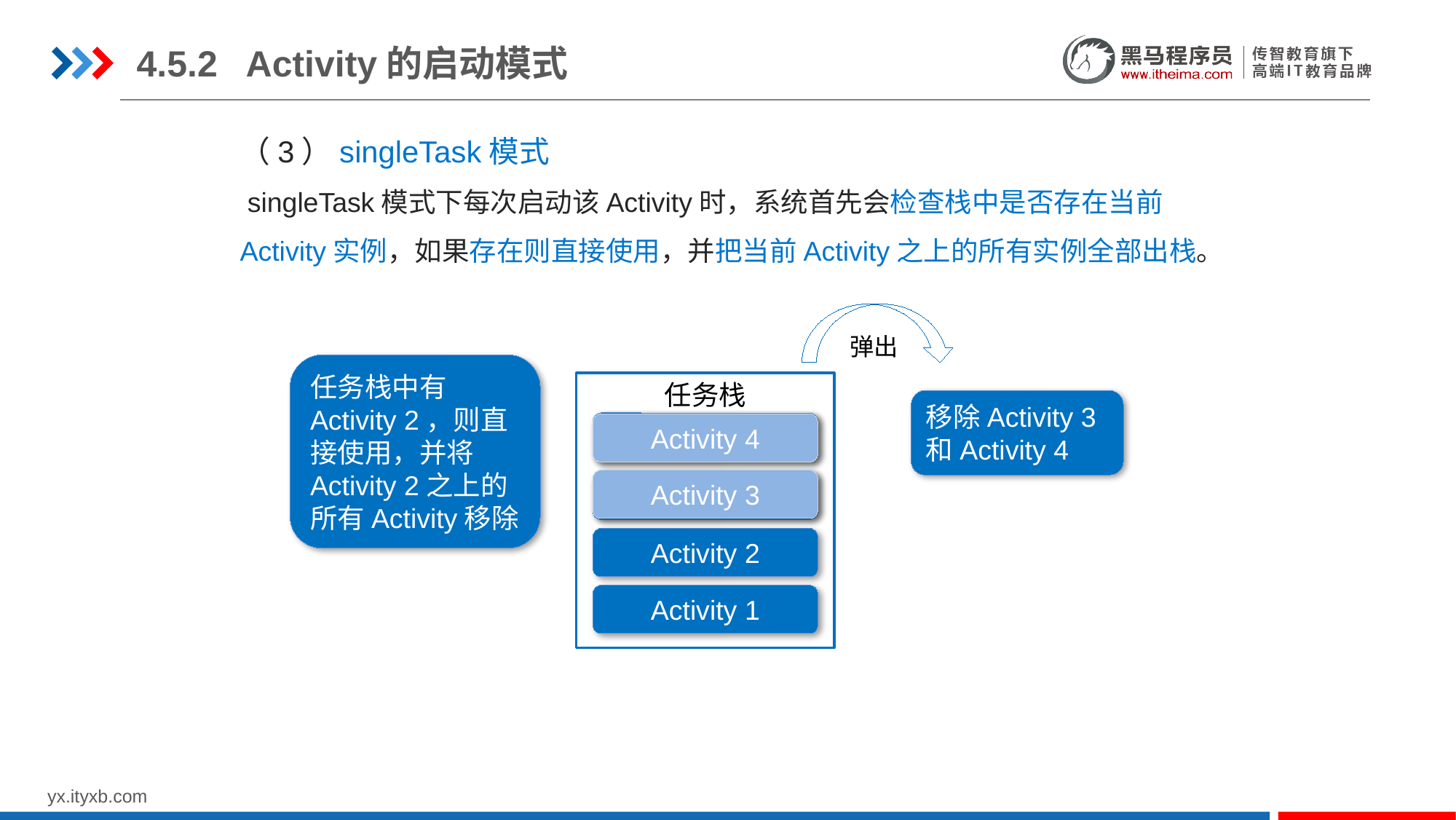

4.5.2	Activity的启动模式
（3）singleTask模式
 singleTask模式下每次启动该Activity时，系统首先会检查栈中是否存在当前Activity实例，如果存在则直接使用，并把当前Activity之上的所有实例全部出栈。

弹出
任务栈中有Activity 2，则直接使用，并将Activity 2之上的所有Activity移除
任务栈
移除Activity 3和Activity 4
启动Activity 2
Activity 4
Activity 4
Activity 3
Activity 3
Activity 2
Activity 1